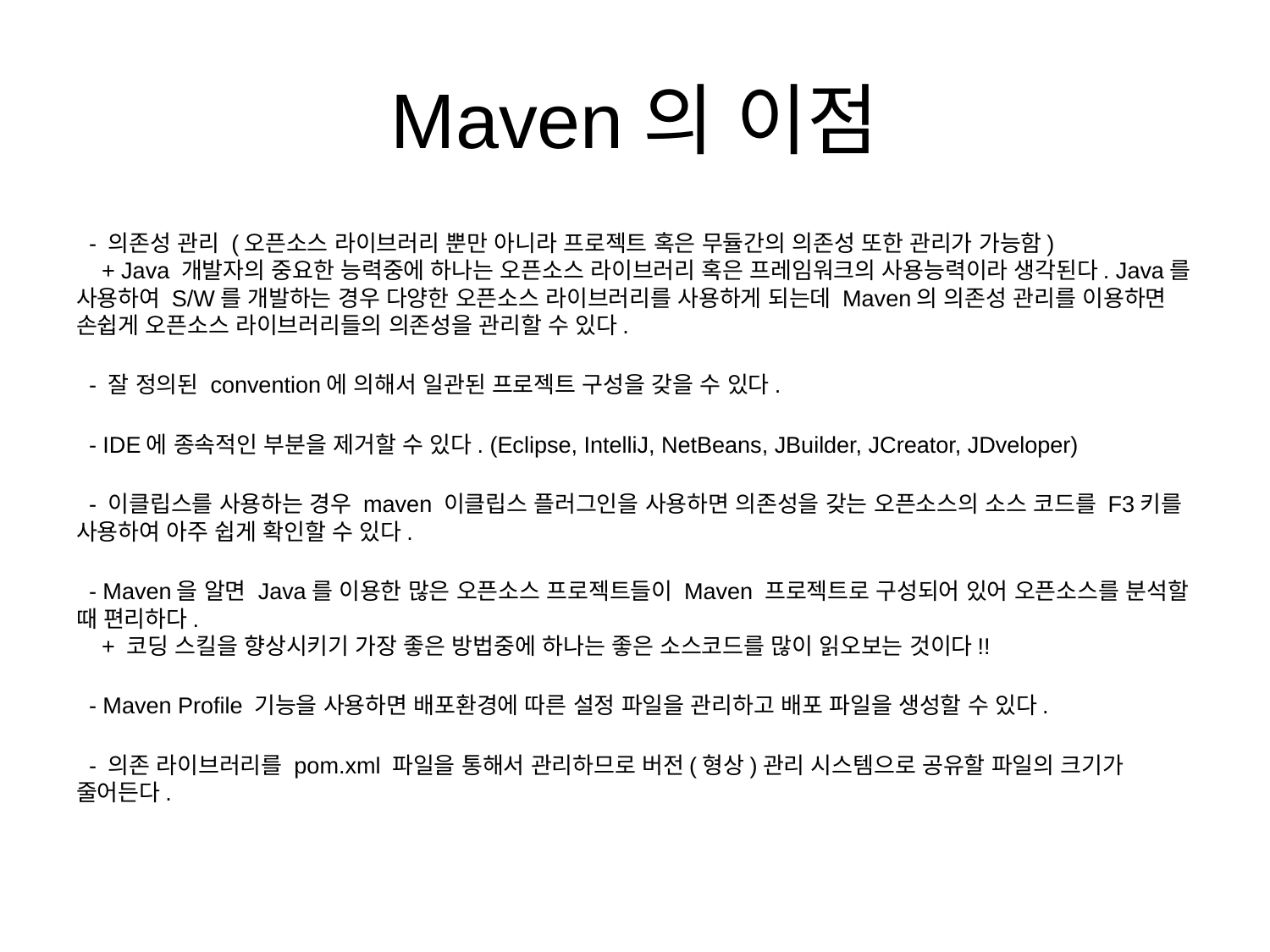

# Maven의 이점
  - 의존성 관리 (오픈소스 라이브러리 뿐만 아니라 프로젝트 혹은 무듈간의 의존성 또한 관리가 가능함)
    + Java 개발자의 중요한 능력중에 하나는 오픈소스 라이브러리 혹은 프레임워크의 사용능력이라 생각된다. Java를 사용하여 S/W를 개발하는 경우 다양한 오픈소스 라이브러리를 사용하게 되는데 Maven의 의존성 관리를 이용하면 손쉽게 오픈소스 라이브러리들의 의존성을 관리할 수 있다.
  - 잘 정의된 convention에 의해서 일관된 프로젝트 구성을 갖을 수 있다.
  - IDE에 종속적인 부분을 제거할 수 있다. (Eclipse, IntelliJ, NetBeans, JBuilder, JCreator, JDveloper)
  - 이클립스를 사용하는 경우 maven 이클립스 플러그인을 사용하면 의존성을 갖는 오픈소스의 소스 코드를 F3키를 사용하여 아주 쉽게 확인할 수 있다.
  - Maven을 알면 Java를 이용한 많은 오픈소스 프로젝트들이 Maven 프로젝트로 구성되어 있어 오픈소스를 분석할 때 편리하다.
    + 코딩 스킬을 향상시키기 가장 좋은 방법중에 하나는 좋은 소스코드를 많이 읽오보는 것이다!!
  - Maven Profile 기능을 사용하면 배포환경에 따른 설정 파일을 관리하고 배포 파일을 생성할 수 있다.
  - 의존 라이브러리를 pom.xml 파일을 통해서 관리하므로 버전(형상)관리 시스템으로 공유할 파일의 크기가 줄어든다.